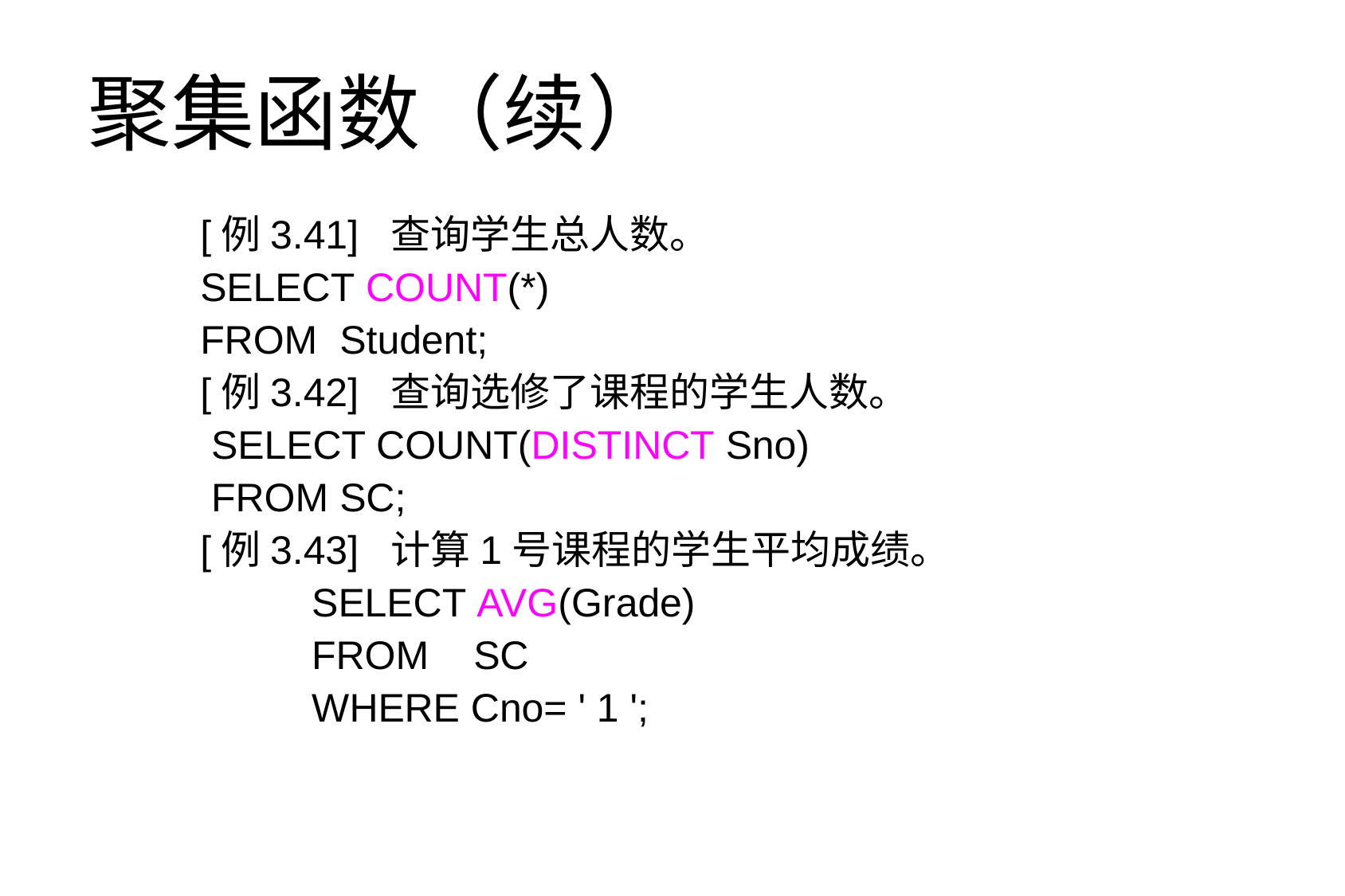

聚集函数（续）
    [例3.41]  查询学生总人数。
    SELECT COUNT(*)
    FROM  Student;
    [例3.42]  查询选修了课程的学生人数。
     SELECT COUNT(DISTINCT Sno)
     FROM SC;
    [例3.43]  计算1号课程的学生平均成绩。
              SELECT AVG(Grade)
              FROM    SC
              WHERE Cno= ' 1 ';